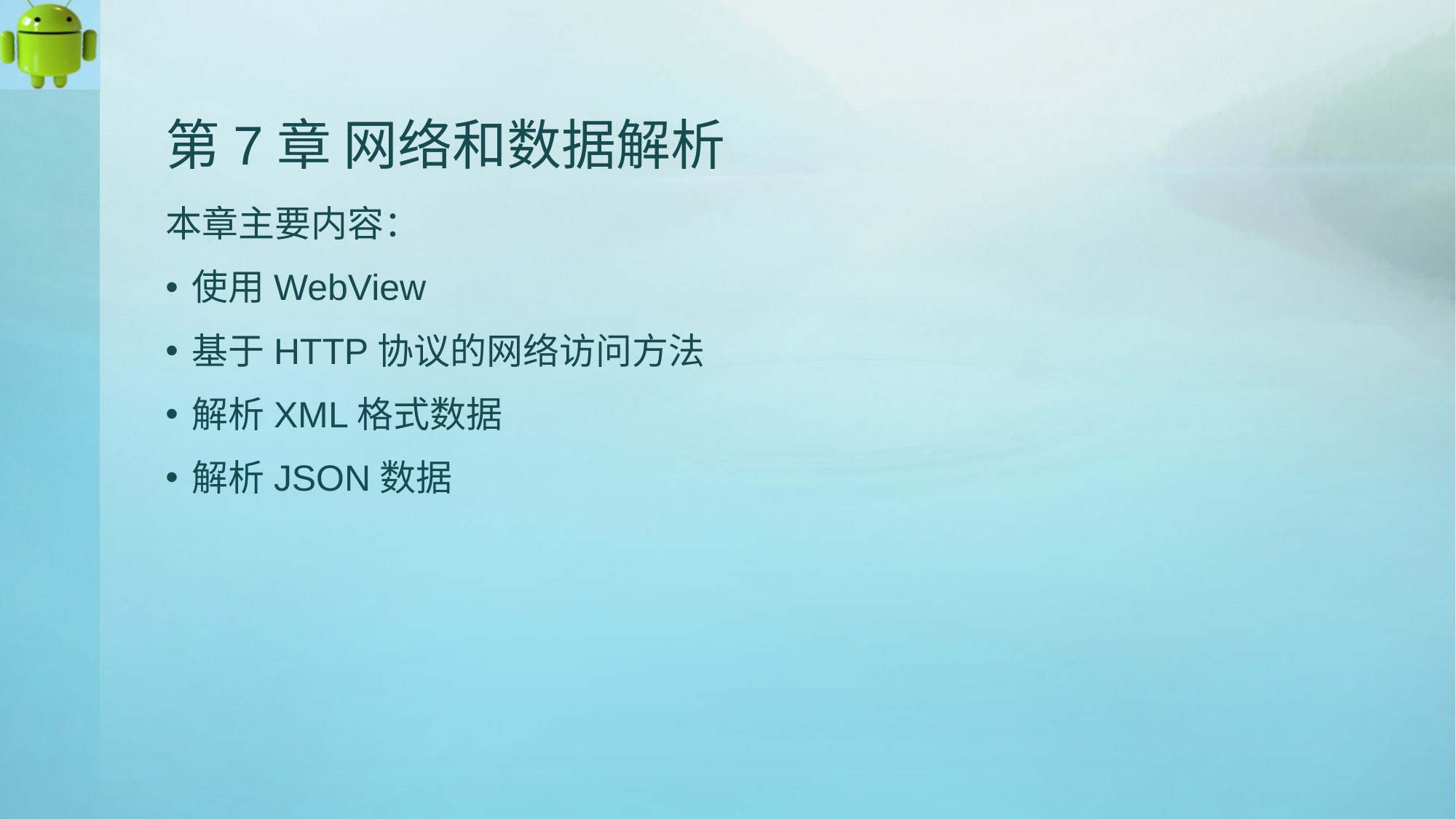

# 第7章 网络和数据解析
本章主要内容：
使用WebView
基于HTTP协议的网络访问方法
解析XML格式数据
解析JSON数据